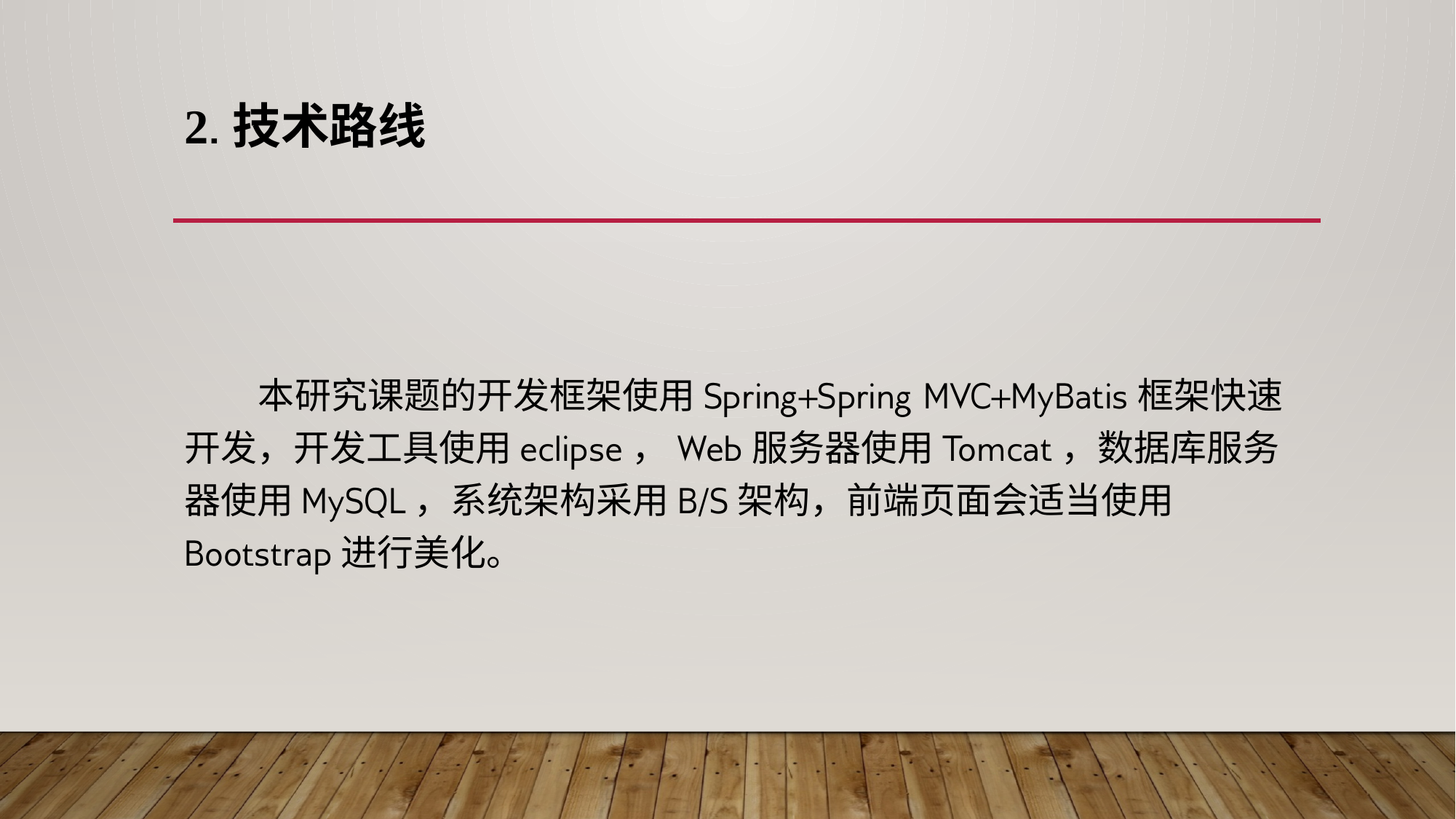

# 2.技术路线

        本研究课题的开发框架使用Spring+Spring MVC+MyBatis框架快速开发，开发工具使用eclipse，Web服务器使用Tomcat，数据库服务器使用MySQL，系统架构采用B/S架构，前端页面会适当使用Bootstrap进行美化。